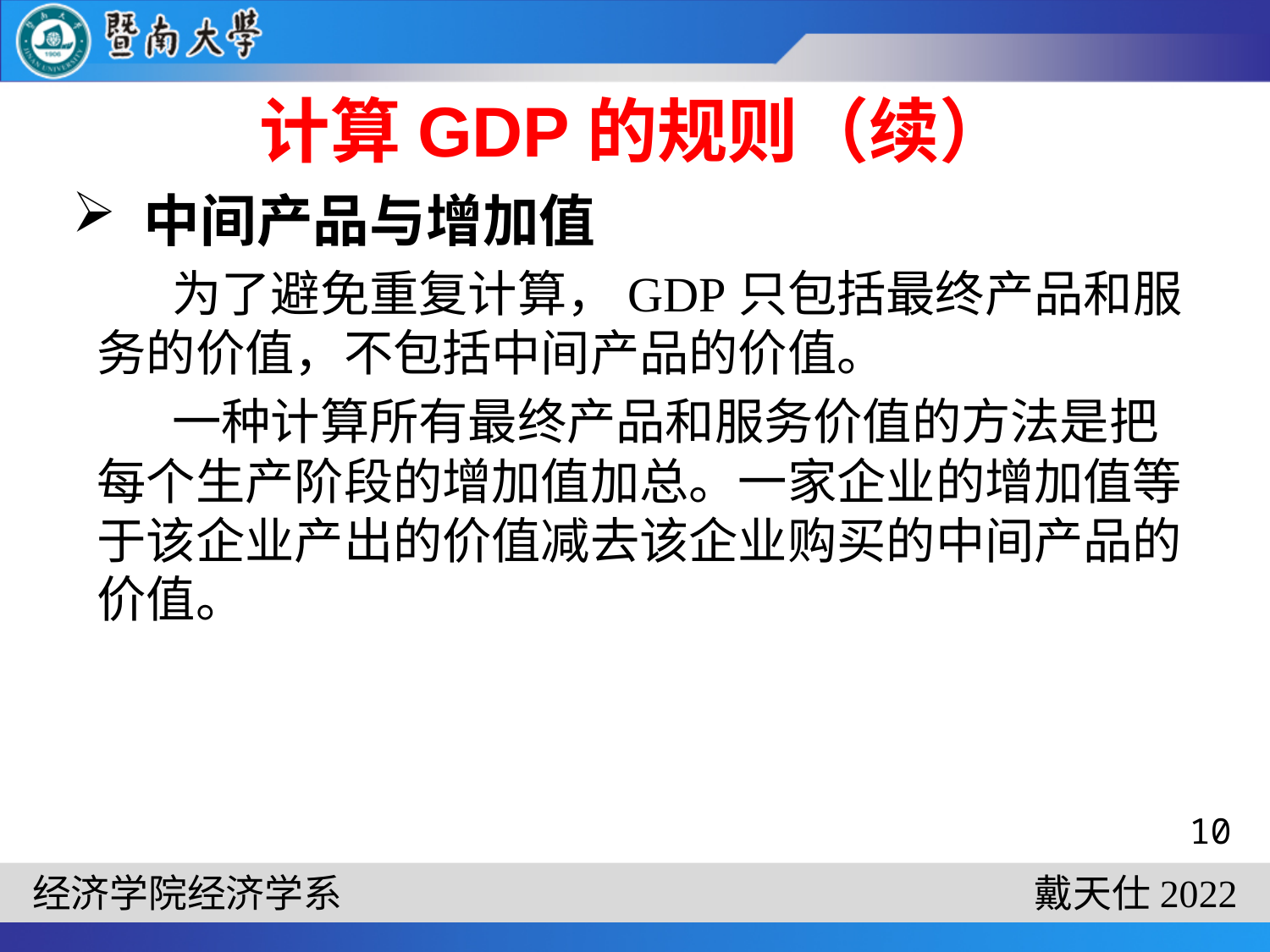

# 计算GDP的规则（续）
中间产品与增加值
为了避免重复计算，GDP只包括最终产品和服务的价值，不包括中间产品的价值。
一种计算所有最终产品和服务价值的方法是把每个生产阶段的增加值加总。一家企业的增加值等于该企业产出的价值减去该企业购买的中间产品的价值。

10